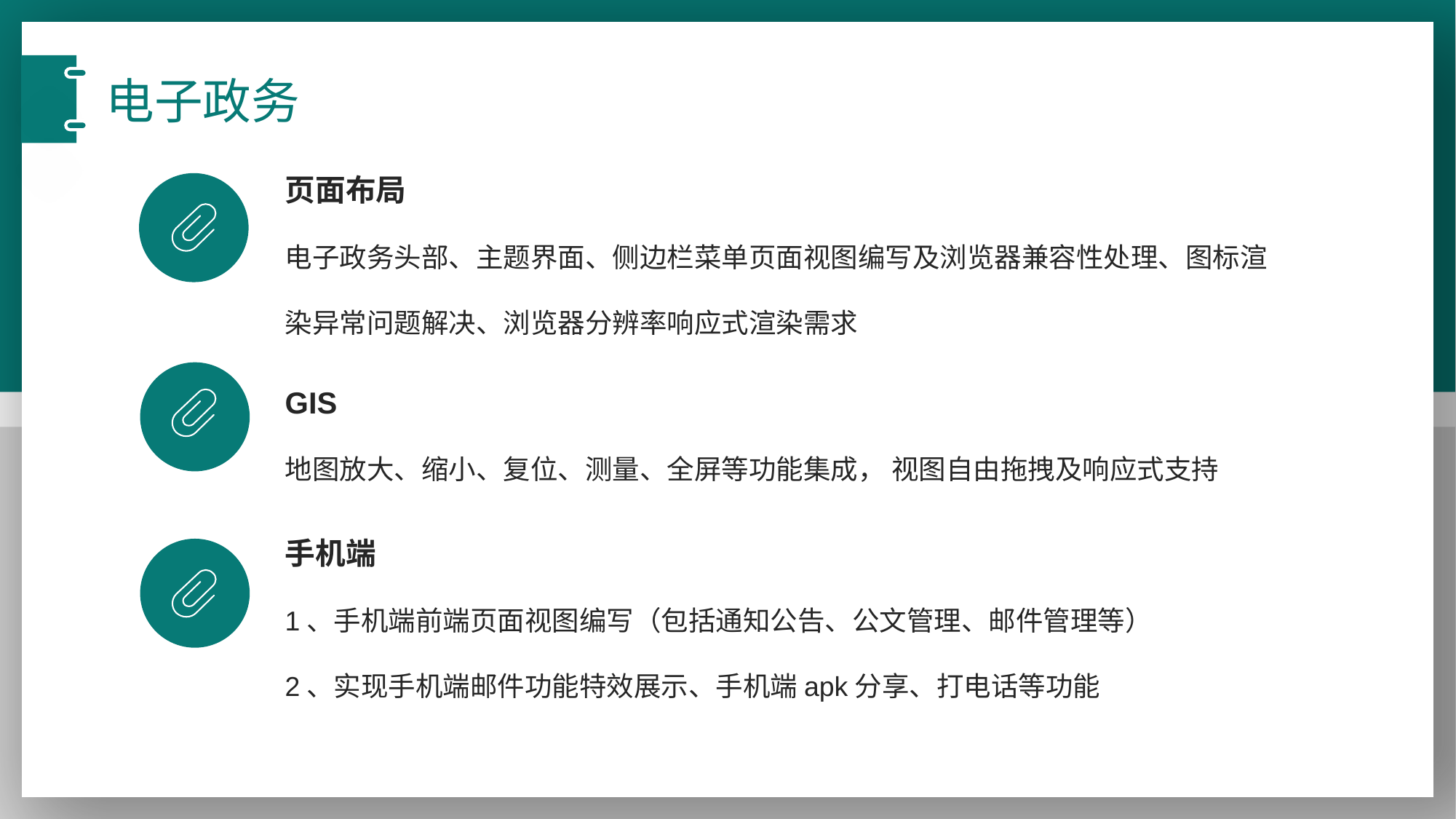

电子政务

页面布局
电子政务头部、主题界面、侧边栏菜单页面视图编写及浏览器兼容性处理、图标渲染异常问题解决、浏览器分辨率响应式渲染需求

GIS
地图放大、缩小、复位、测量、全屏等功能集成， 视图自由拖拽及响应式支持

手机端
1、手机端前端页面视图编写（包括通知公告、公文管理、邮件管理等）
2、实现手机端邮件功能特效展示、手机端apk分享、打电话等功能